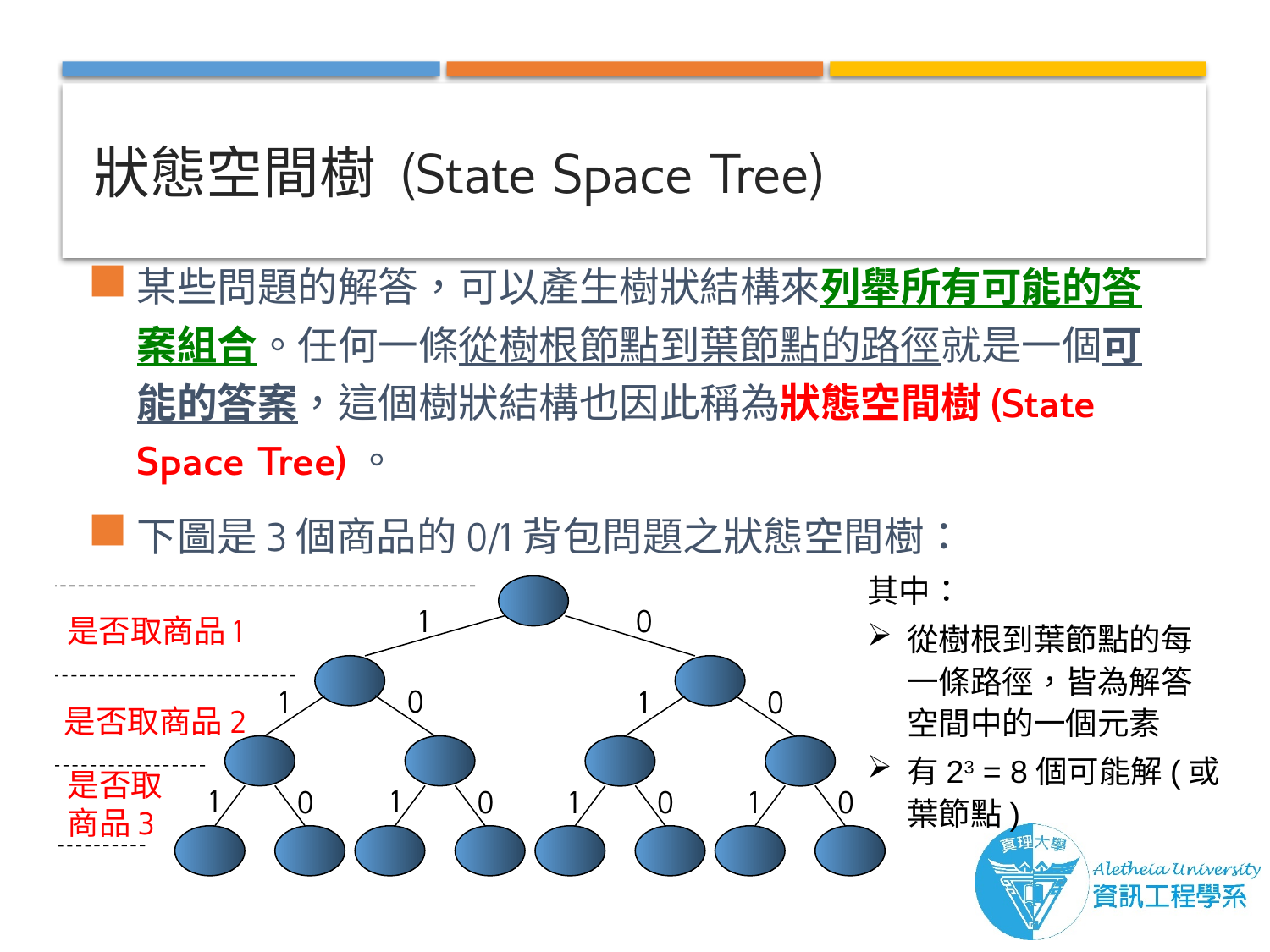

# 狀態空間樹 (State Space Tree)
某些問題的解答，可以產生樹狀結構來列舉所有可能的答案組合。任何一條從樹根節點到葉節點的路徑就是一個可能的答案，這個樹狀結構也因此稱為狀態空間樹(State Space Tree)。
下圖是3個商品的0/1背包問題之狀態空間樹：

其中：
從樹根到葉節點的每一條路徑，皆為解答空間中的一個元素
有23 = 8個可能解(或葉節點)

1
0
0
1
1
0
1
1
0
0
1
0
1
0

是否取商品1

是否取商品2
是否取商品3